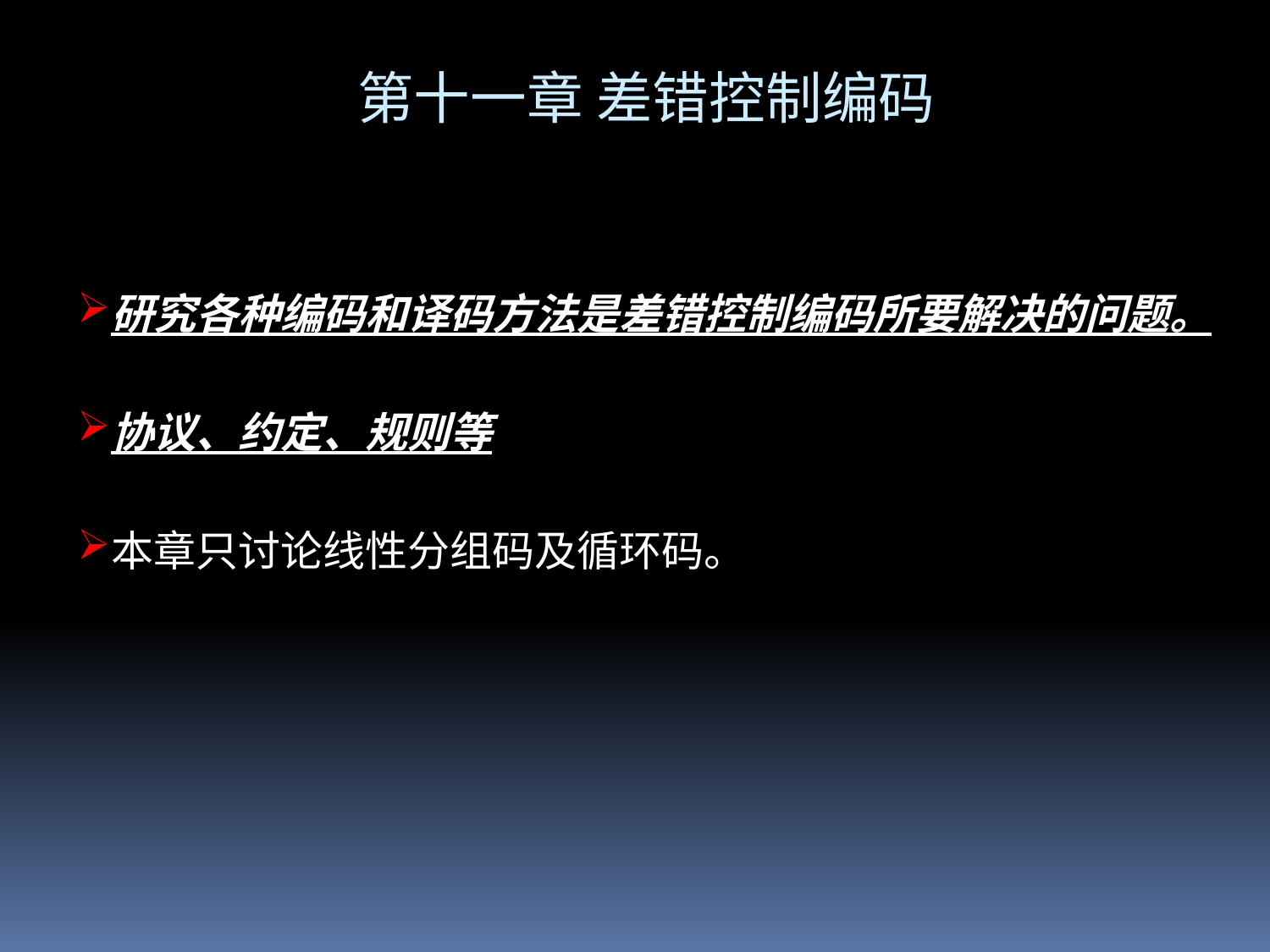

# 第十一章 差错控制编码
研究各种编码和译码方法是差错控制编码所要解决的问题。

协议、约定、规则等

本章只讨论线性分组码及循环码。